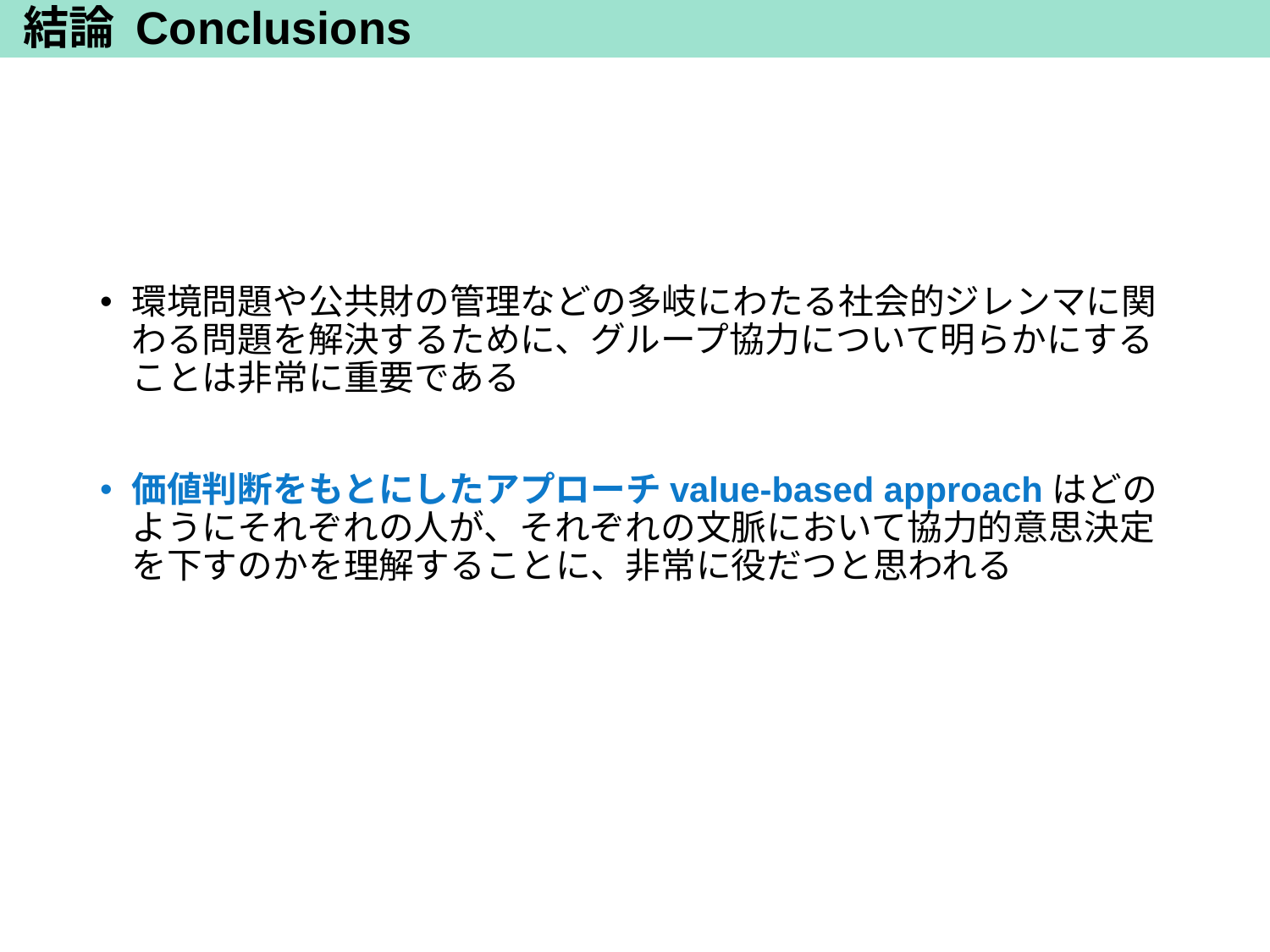

# 結論 Conclusions
環境問題や公共財の管理などの多岐にわたる社会的ジレンマに関わる問題を解決するために、グループ協力について明らかにすることは非常に重要である

価値判断をもとにしたアプローチvalue-based approachはどのようにそれぞれの人が、それぞれの文脈において協力的意思決定を下すのかを理解することに、非常に役だつと思われる